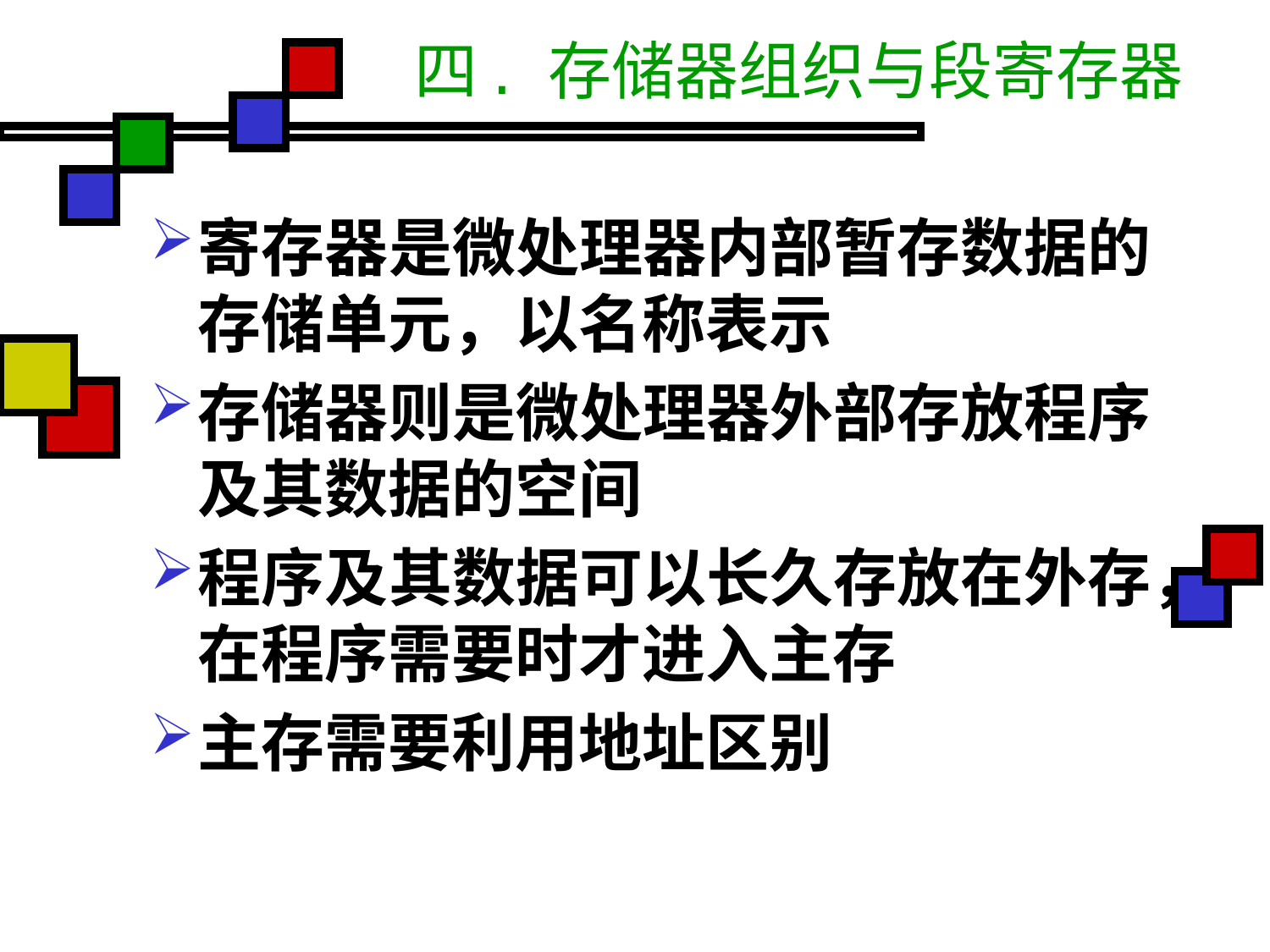

# 四. 存储器组织与段寄存器
寄存器是微处理器内部暂存数据的存储单元，以名称表示
存储器则是微处理器外部存放程序及其数据的空间
程序及其数据可以长久存放在外存，在程序需要时才进入主存
主存需要利用地址区别